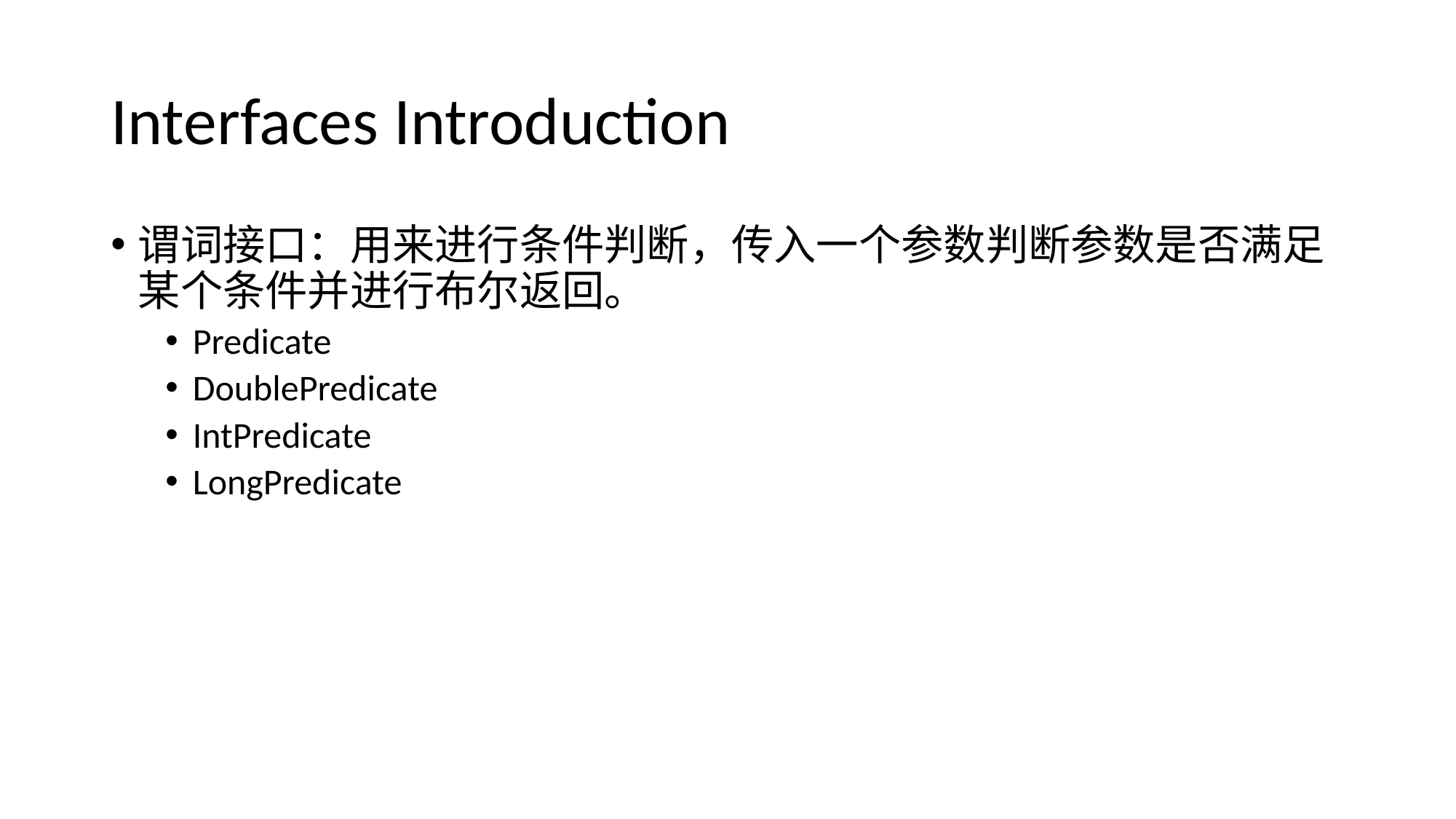

# Interfaces Introduction
谓词接口：用来进行条件判断，传入一个参数判断参数是否满足某个条件并进行布尔返回。
Predicate
DoublePredicate
IntPredicate
LongPredicate